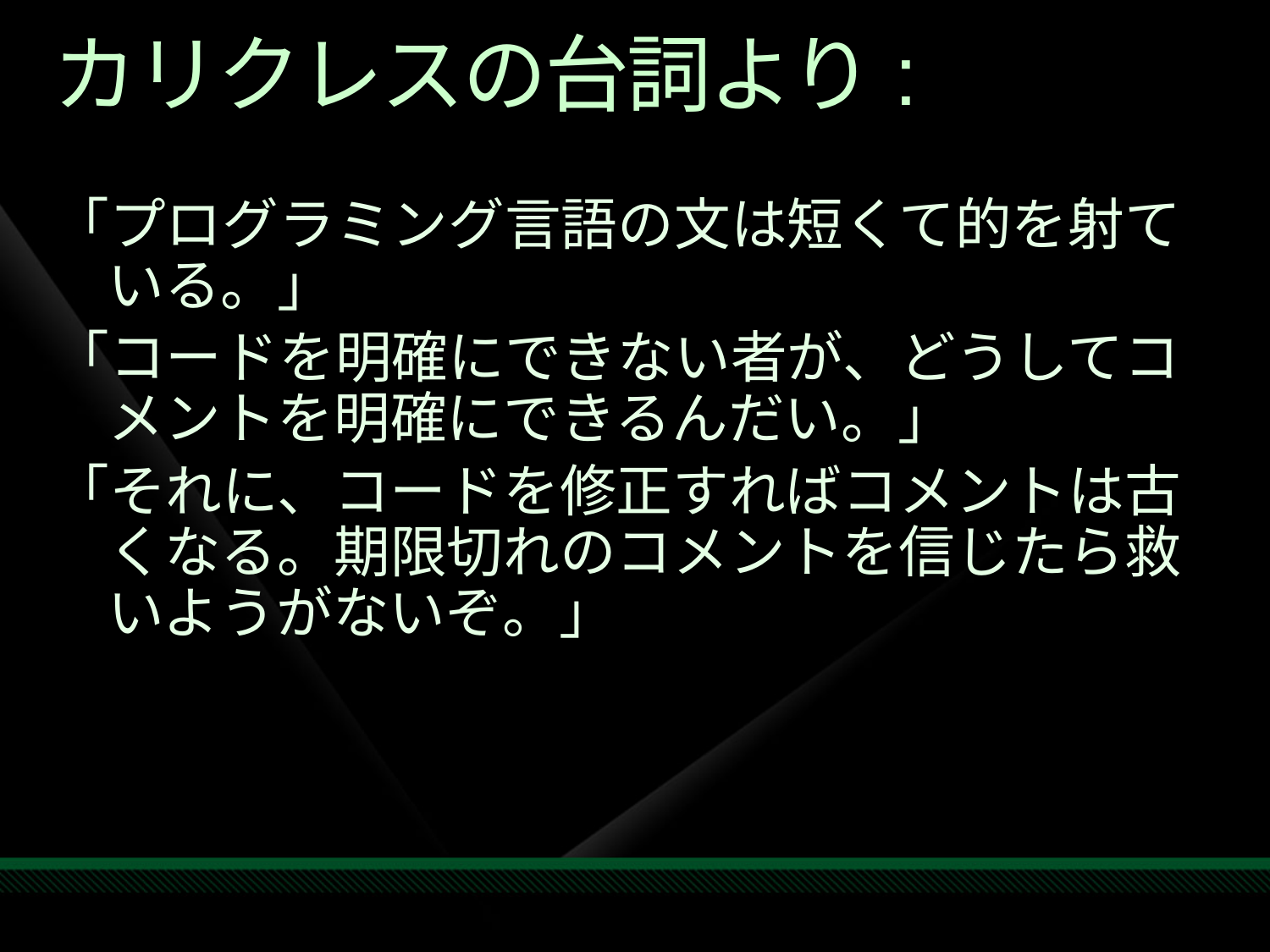

# カリクレスの台詞より:
「プログラミング言語の文は短くて的を射ている。」
「コードを明確にできない者が、どうしてコメントを明確にできるんだい。」
「それに、コードを修正すればコメントは古くなる。期限切れのコメントを信じたら救いようがないぞ。」